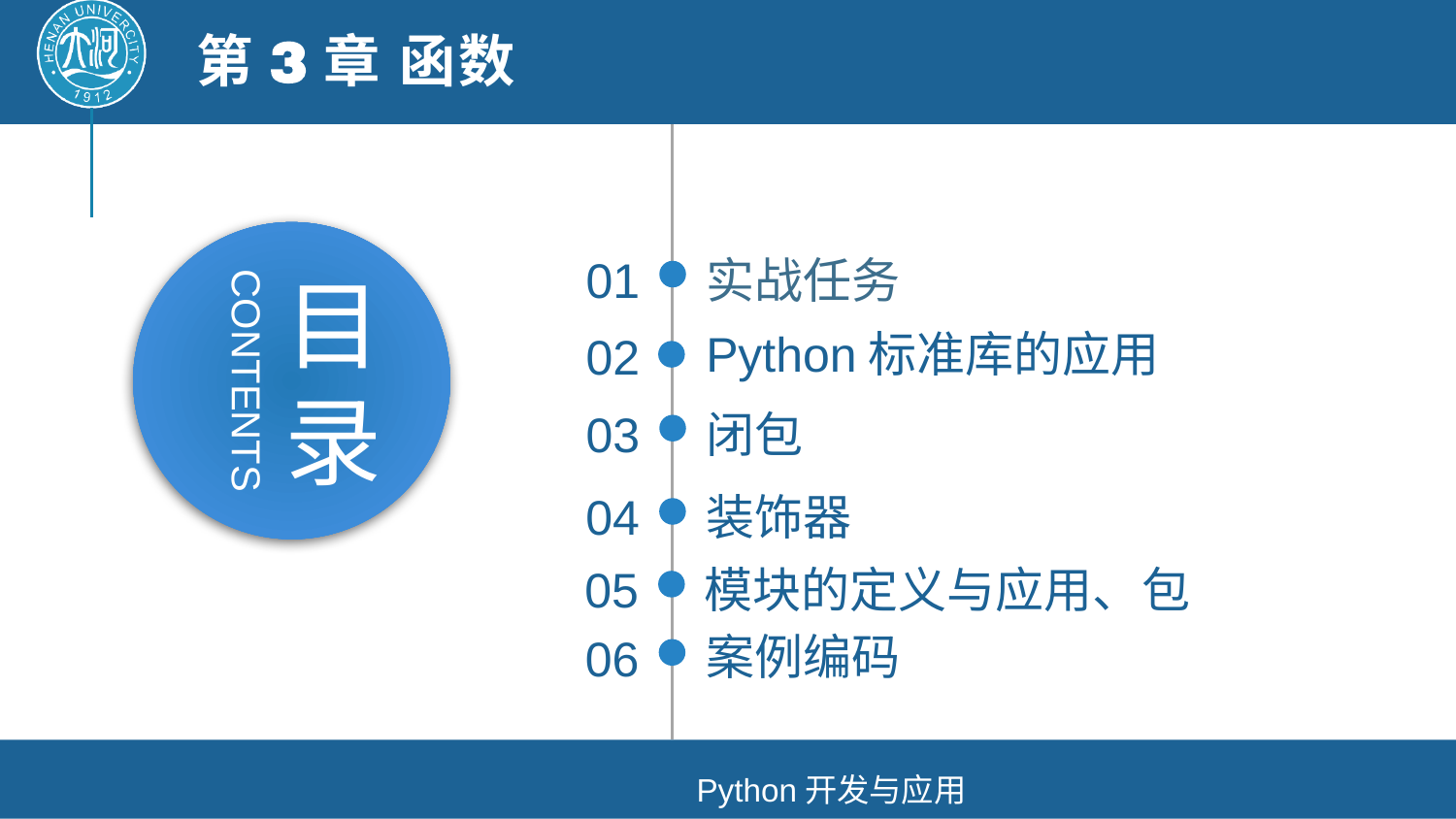

第3章 函数
01
实战任务

Python标准库的应用

02

03
闭包

04
装饰器

05
模块的定义与应用、包

案例编码
06

Python开发与应用
3